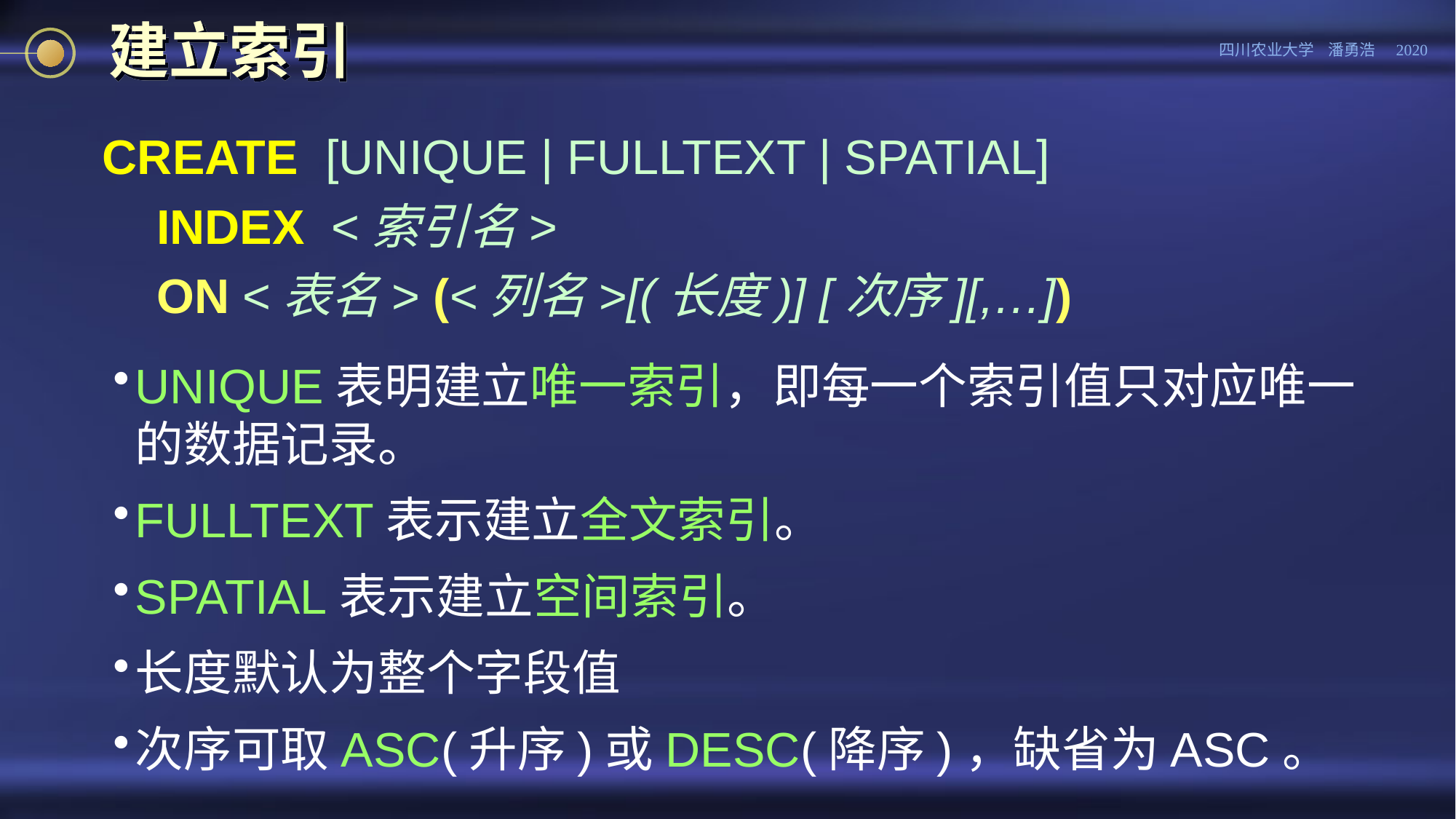

# 建立索引
CREATE  [UNIQUE | FULLTEXT | SPATIAL]
    INDEX  <索引名>
    ON <表名> (<列名>[(长度)] [次序][,…])
UNIQUE表明建立唯一索引，即每一个索引值只对应唯一的数据记录。
FULLTEXT表示建立全文索引。
SPATIAL表示建立空间索引。
长度默认为整个字段值
次序可取ASC(升序)或DESC(降序)，缺省为ASC。